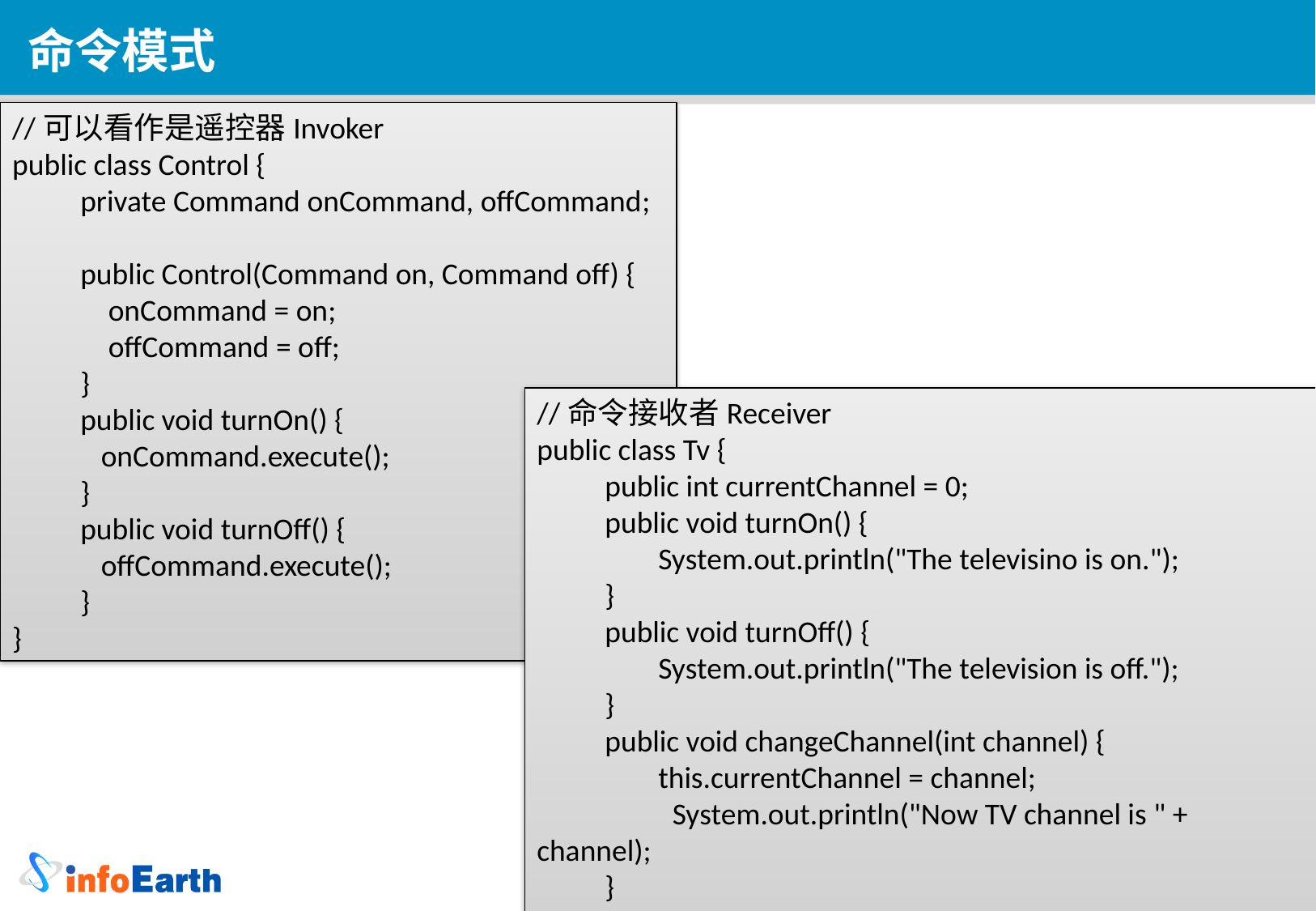

命令模式
//可以看作是遥控器Invoker
public class Control {
　　private Command onCommand, offCommand;
　　public Control(Command on, Command off) {
 　　  onCommand = on;
 　　  offCommand = off;
　　}
　　public void turnOn() {
　　   onCommand.execute();
　　}
　　public void turnOff() {
　　   offCommand.execute();
　　}
}
//命令接收者Receiver
public class Tv {
　　public int currentChannel = 0;
　　public void turnOn() {
	System.out.println("The televisino is on.");
　　}
　　public void turnOff() {
　　   	System.out.println("The television is off.");
　　}
　　public void changeChannel(int channel) {
　　   	this.currentChannel = channel;
　　  	 System.out.println("Now TV channel is " + channel);
　　}
}